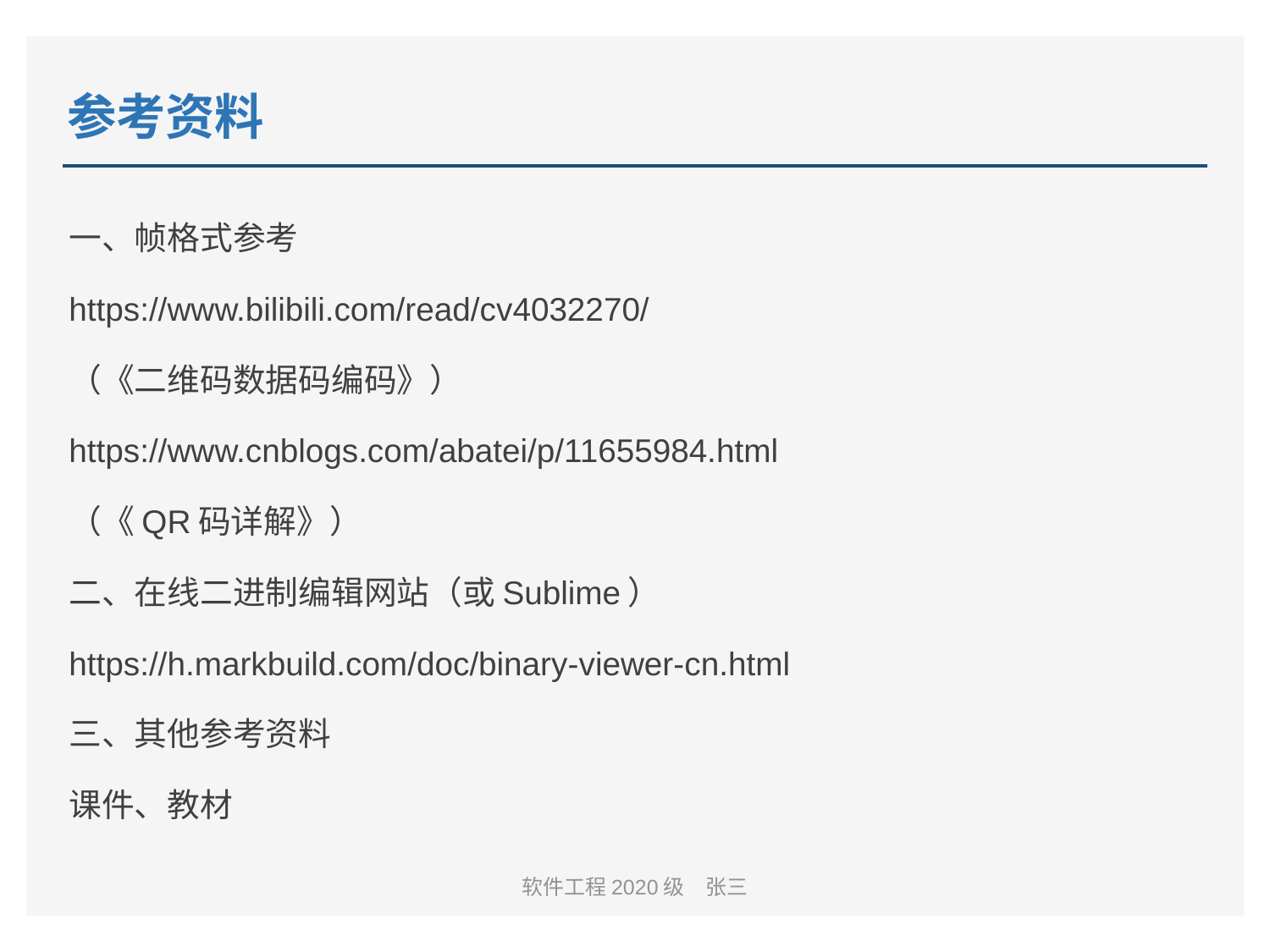

# 参考资料
一、帧格式参考
https://www.bilibili.com/read/cv4032270/
（《二维码数据码编码》）
https://www.cnblogs.com/abatei/p/11655984.html
（《QR码详解》）
二、在线二进制编辑网站（或Sublime）
https://h.markbuild.com/doc/binary-viewer-cn.html
三、其他参考资料
课件、教材

软件工程2020级　张三
13